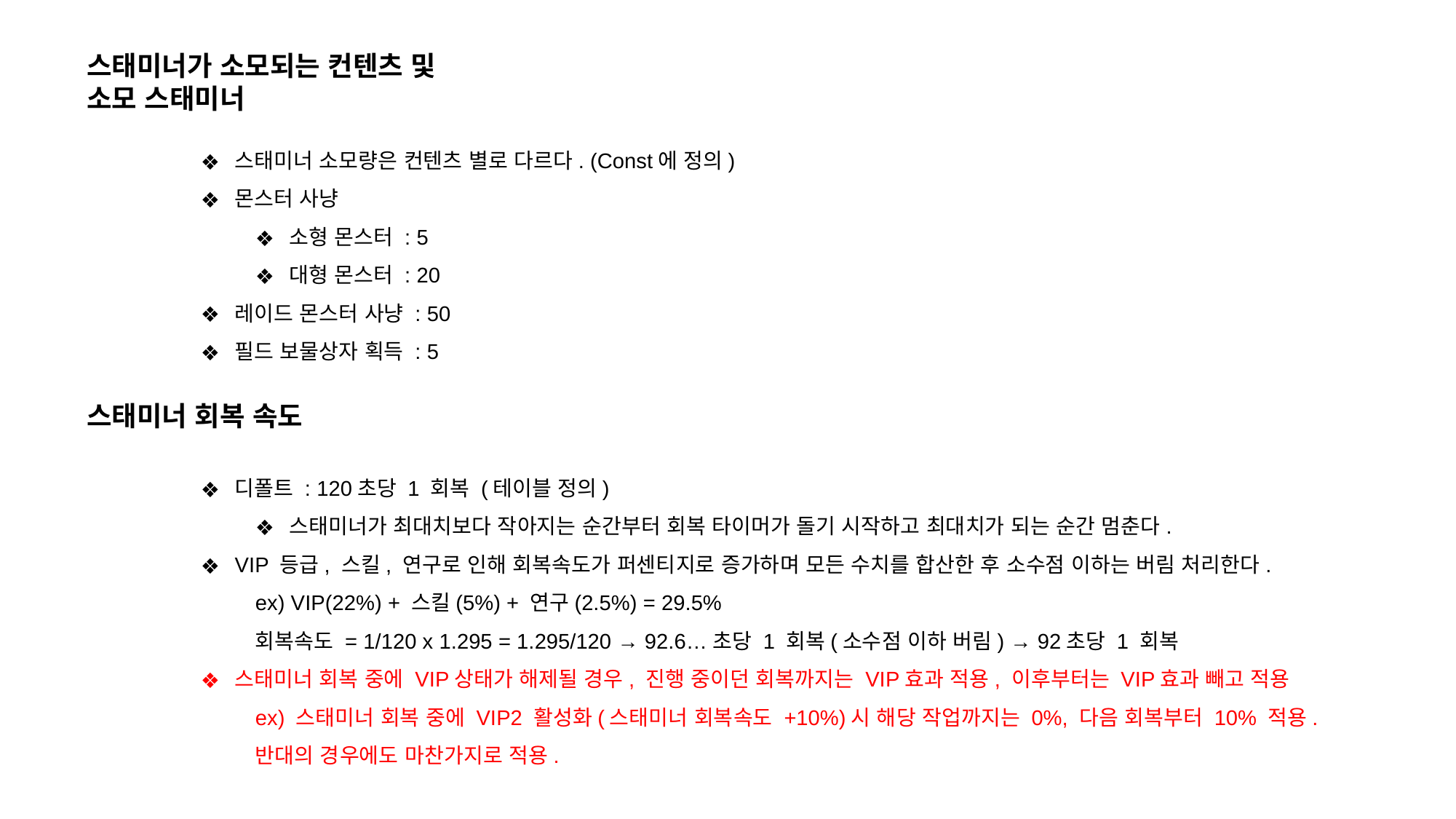

스태미너가 소모되는 컨텐츠 및
소모 스태미너
스태미너 소모량은 컨텐츠 별로 다르다. (Const에 정의)
몬스터 사냥
소형 몬스터 : 5
대형 몬스터 : 20
레이드 몬스터 사냥 : 50
필드 보물상자 획득 : 5
스태미너 회복 속도
디폴트 : 120초당 1 회복 (테이블 정의)
스태미너가 최대치보다 작아지는 순간부터 회복 타이머가 돌기 시작하고 최대치가 되는 순간 멈춘다.
VIP 등급, 스킬, 연구로 인해 회복속도가 퍼센티지로 증가하며 모든 수치를 합산한 후 소수점 이하는 버림 처리한다.
ex) VIP(22%) + 스킬(5%) + 연구(2.5%) = 29.5%
회복속도 = 1/120 x 1.295 = 1.295/120 → 92.6…초당 1 회복(소수점 이하 버림) → 92초당 1 회복
스태미너 회복 중에 VIP상태가 해제될 경우, 진행 중이던 회복까지는 VIP효과 적용, 이후부터는 VIP효과 빼고 적용
ex) 스태미너 회복 중에 VIP2 활성화(스태미너 회복속도 +10%)시 해당 작업까지는 0%, 다음 회복부터 10% 적용.
반대의 경우에도 마찬가지로 적용.